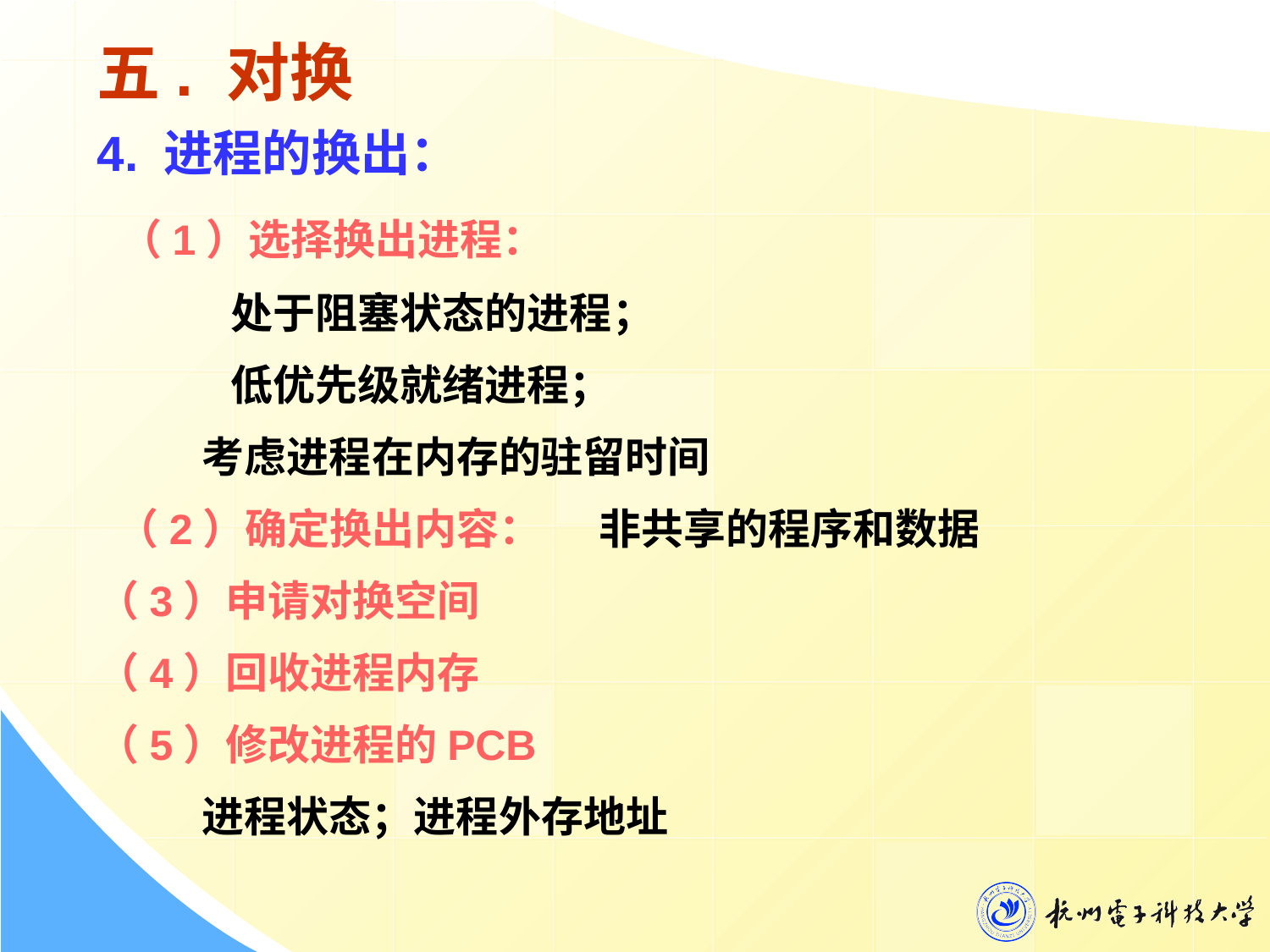

五. 对换
4. 进程的换出：
 （1）选择换出进程：
             处于阻塞状态的进程；
             低优先级就绪进程；
          考虑进程在内存的驻留时间
 （2）确定换出内容：      非共享的程序和数据
（3）申请对换空间
（4）回收进程内存
（5）修改进程的PCB
          进程状态；进程外存地址